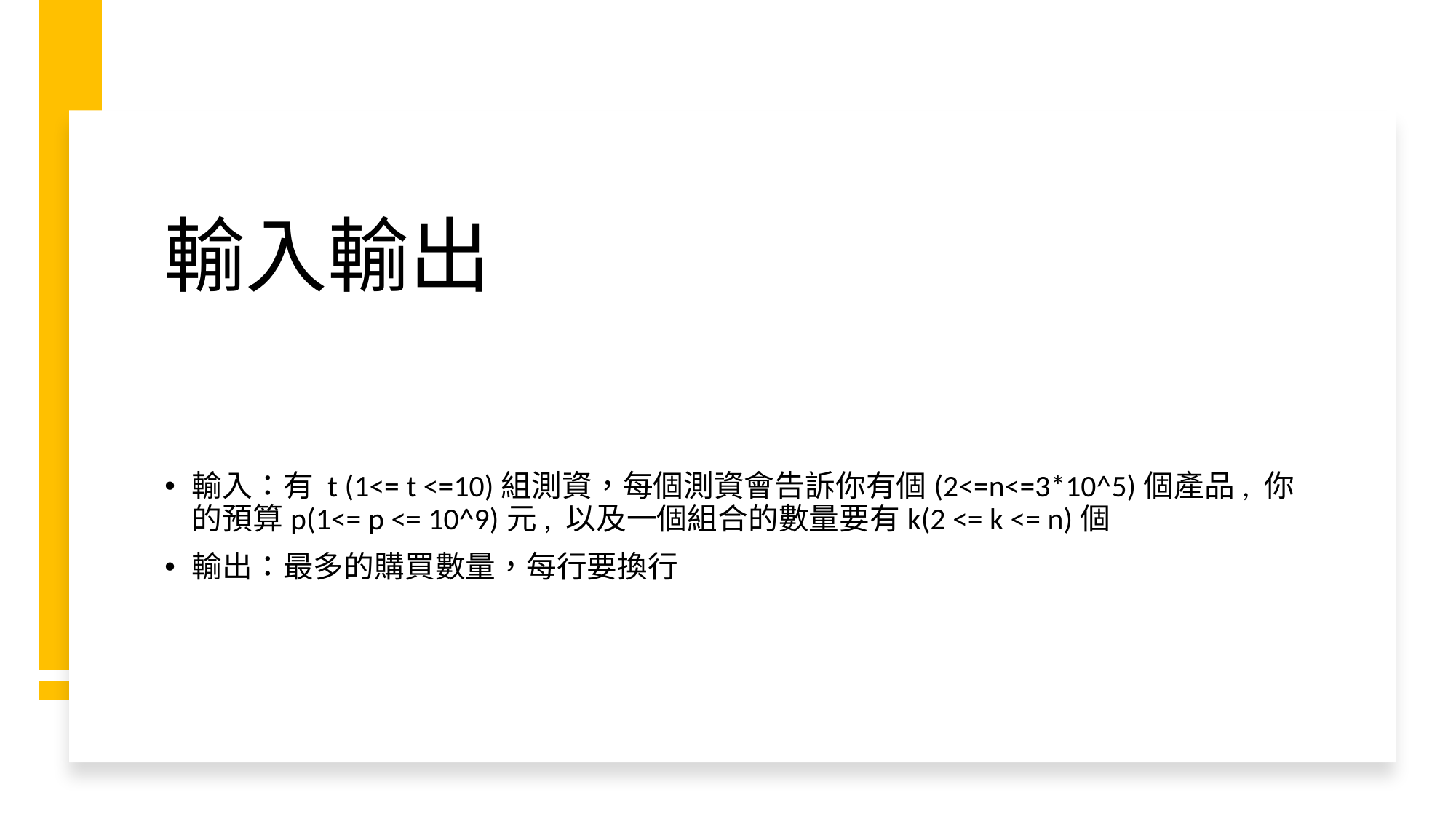

# 輸入輸出

輸入：有 t (1<= t <=10)組測資，每個測資會告訴你有個(2<=n<=3*10^5)個產品, 你的預算p(1<= p <= 10^9)元, 以及一個組合的數量要有k(2 <= k <= n)個
輸出：最多的購買數量，每行要換行